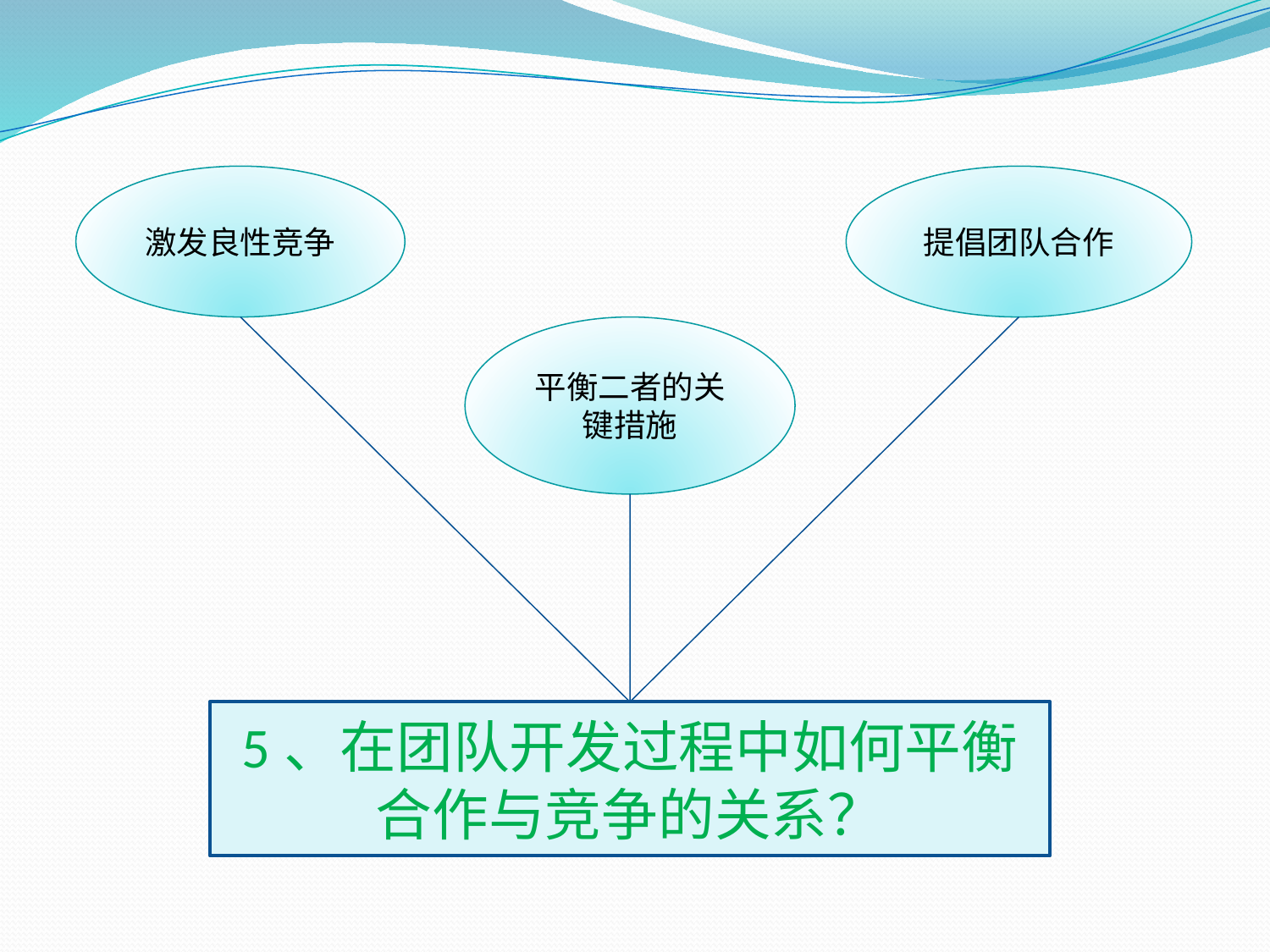

激发良性竞争
提倡团队合作
平衡二者的关键措施
5、在团队开发过程中如何平衡合作与竞争的关系？